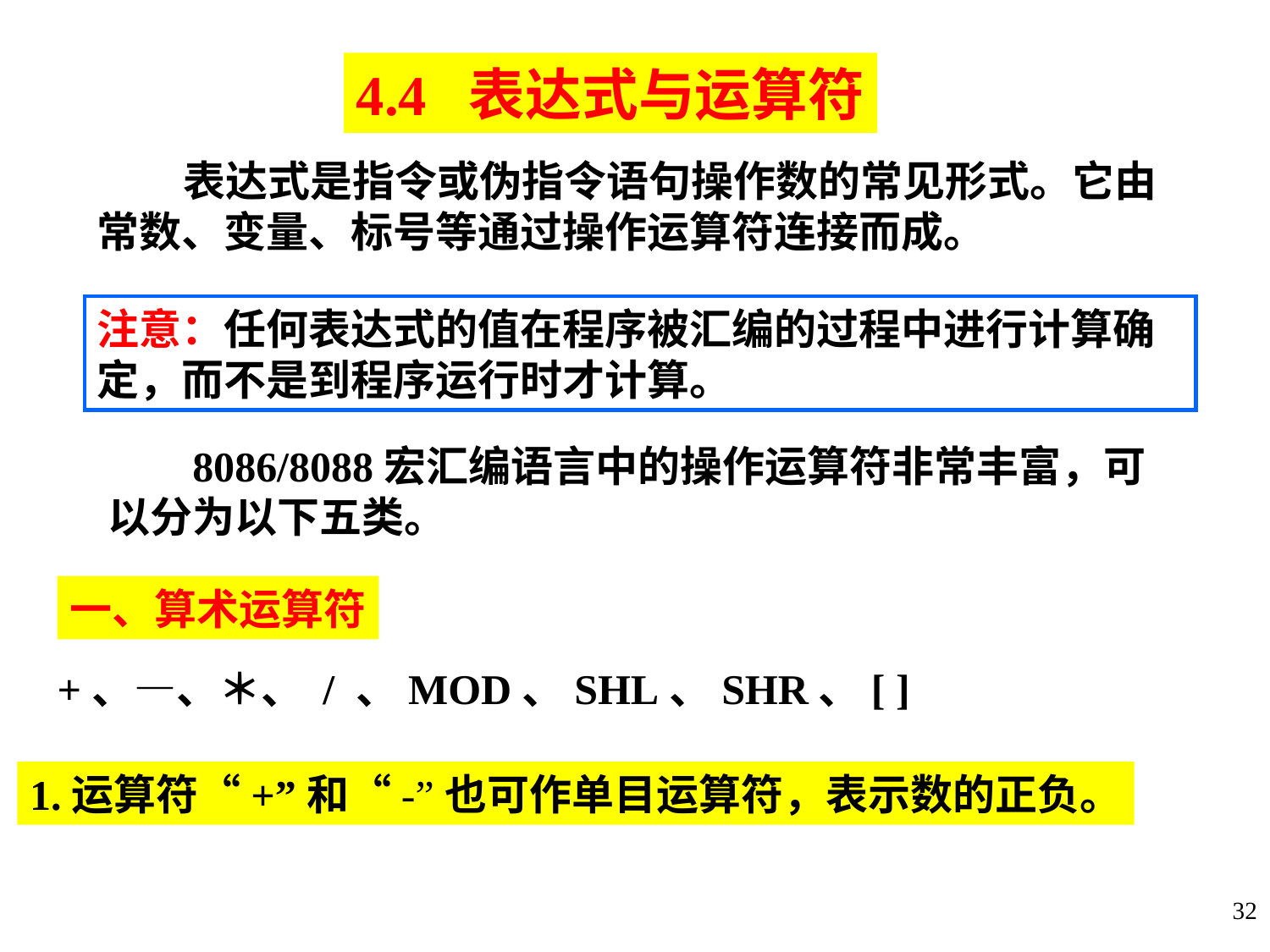

4.4  表达式与运算符
        表达式是指令或伪指令语句操作数的常见形式。它由常数、变量、标号等通过操作运算符连接而成。
注意：任何表达式的值在程序被汇编的过程中进行计算确定，而不是到程序运行时才计算。
        8086/8088宏汇编语言中的操作运算符非常丰富，可以分为以下五类。
一、算术运算符
+、—、＊、 / 、MOD、SHL、SHR、[ ]
1.运算符“+”和“-”也可作单目运算符，表示数的正负。
32